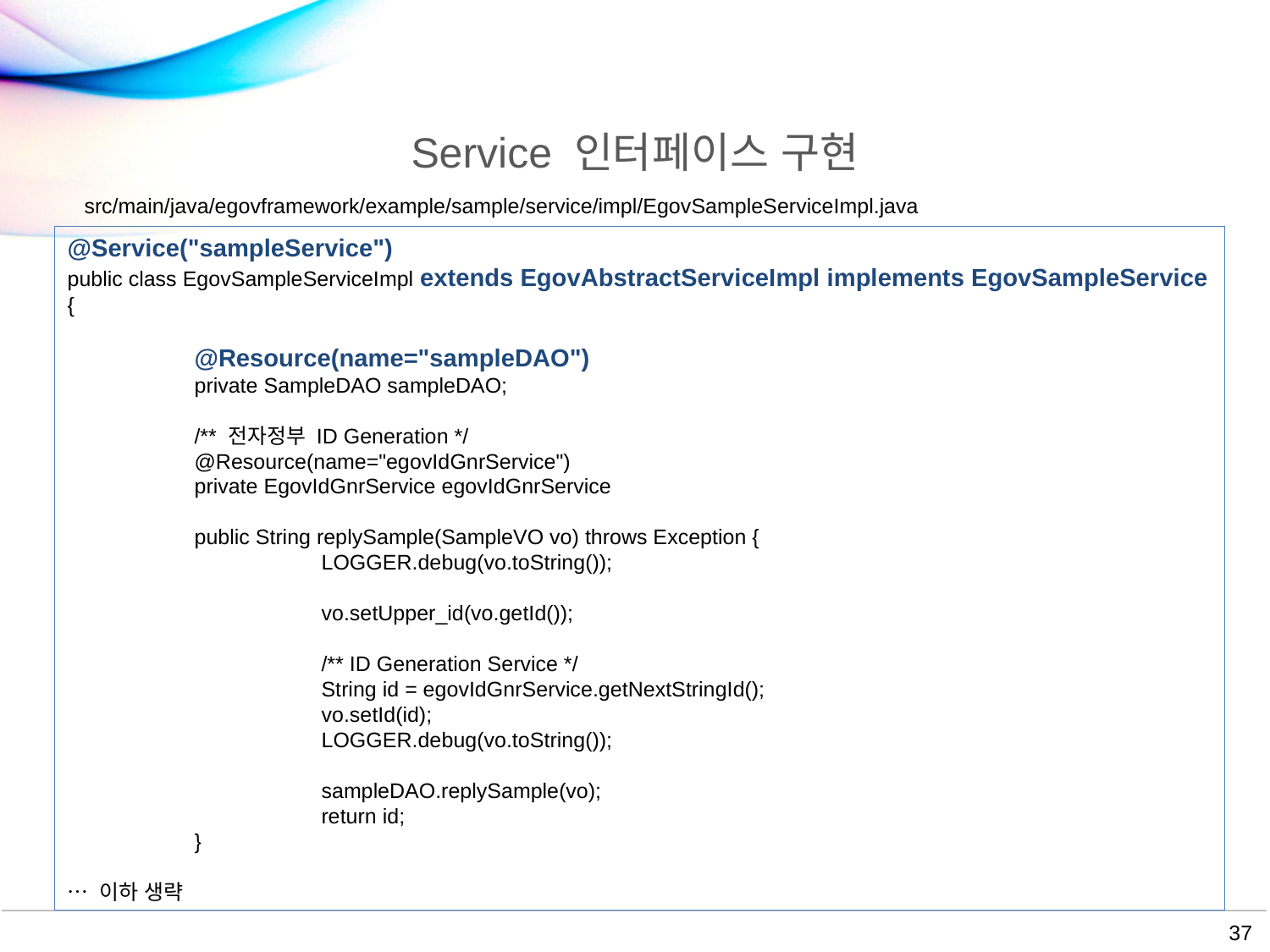

# Service 인터페이스 구현
src/main/java/egovframework/example/sample/service/impl/EgovSampleServiceImpl.java
@Service("sampleService")
public class EgovSampleServiceImpl extends EgovAbstractServiceImpl implements EgovSampleService {

	@Resource(name="sampleDAO")
	private SampleDAO sampleDAO;

	/** 전자정부 ID Generation */
    	@Resource(name="egovIdGnrService")
    	private EgovIdGnrService egovIdGnrService

	public String replySample(SampleVO vo) throws Exception {
	    	LOGGER.debug(vo.toString());

    		vo.setUpper_id(vo.getId());

    		/** ID Generation Service */
    		String id = egovIdGnrService.getNextStringId();
    		vo.setId(id);
    		LOGGER.debug(vo.toString());

    		sampleDAO.replySample(vo);
       		return id;
	}

… 이하 생략
37